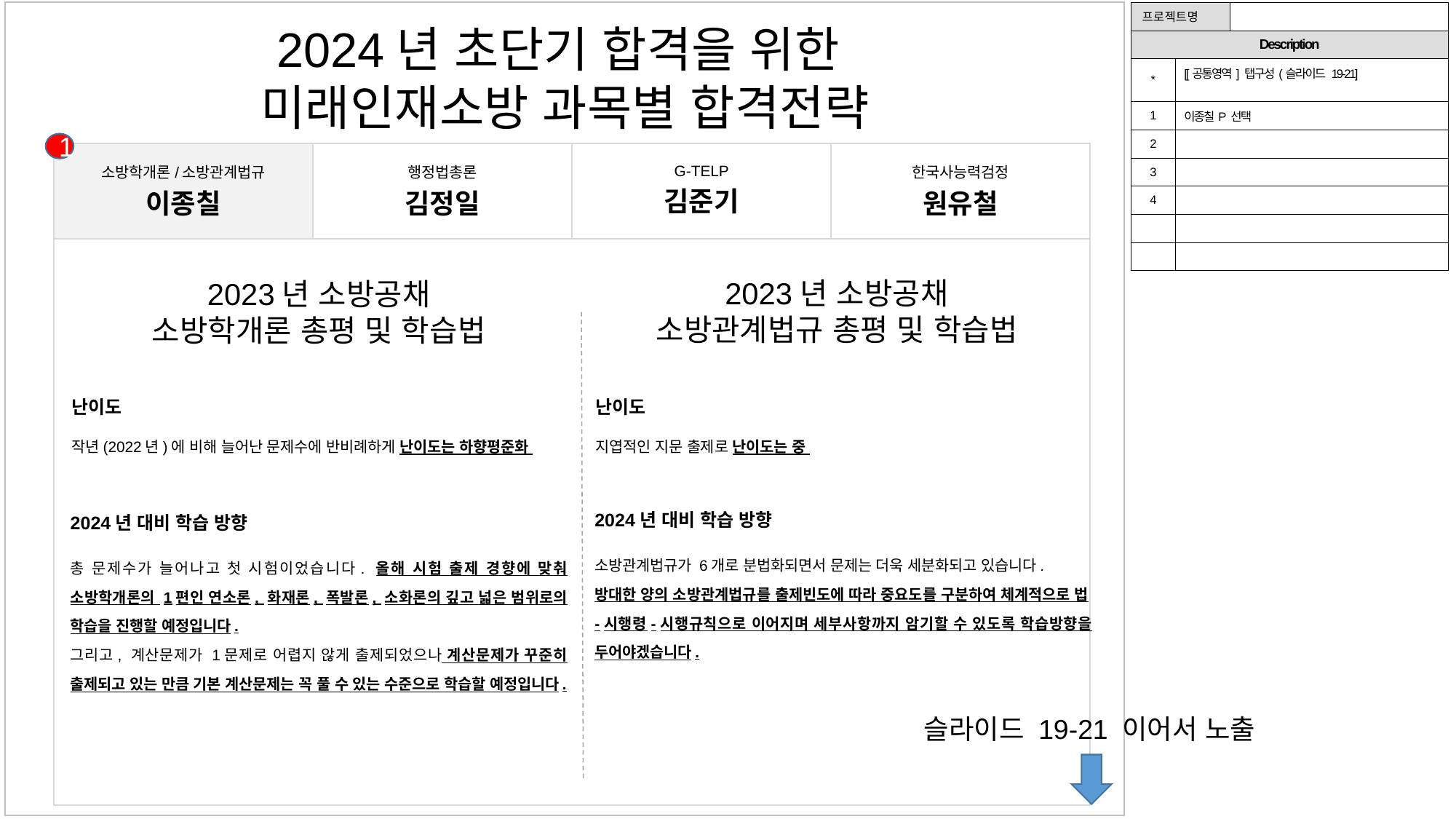

| 프로젝트명 |  |  |
| --- | --- | --- |
| Description |  |  |
| \* | [[공통영역] 탭구성(슬라이드 19-21] |  |
| 1 | 이종칠P 선택 |  |
| 2 |  |  |
| 3 |  |  |
| 4 |  |  |
|  |  |  |
|  |  |  |
2024년 초단기 합격을 위한
미래인재소방 과목별 합격전략
1
| 소방학개론/소방관계법규 이종칠 | 행정법총론 김정일 | G-TELP 김준기 | 한국사능력검정 원유철 |
| --- | --- | --- | --- |

2023년 소방공채
소방관계법규 총평 및 학습법
2023년 소방공채
소방학개론 총평 및 학습법
난이도

작년(2022년)에 비해 늘어난 문제수에 반비례하게 난이도는 하향평준화

난이도

지엽적인 지문 출제로 난이도는 중

2024년 대비 학습 방향

소방관계법규가 6개로 분법화되면서 문제는 더욱 세분화되고 있습니다.
방대한 양의 소방관계법규를 출제빈도에 따라 중요도를 구분하여 체계적으로 법-시행령-시행규칙으로 이어지며 세부사항까지 암기할 수 있도록 학습방향을 두어야겠습니다.

2024년 대비 학습 방향

총 문제수가 늘어나고 첫 시험이었습니다. 올해 시험 출제 경향에 맞춰 소방학개론의 1편인 연소론, 화재론, 폭발론, 소화론의 깊고 넓은 범위로의 학습을 진행할 예정입니다.
그리고, 계산문제가 1문제로 어렵지 않게 출제되었으나 계산문제가 꾸준히 출제되고 있는 만큼 기본 계산문제는 꼭 풀 수 있는 수준으로 학습할 예정입니다.

슬라이드 19-21 이어서 노출